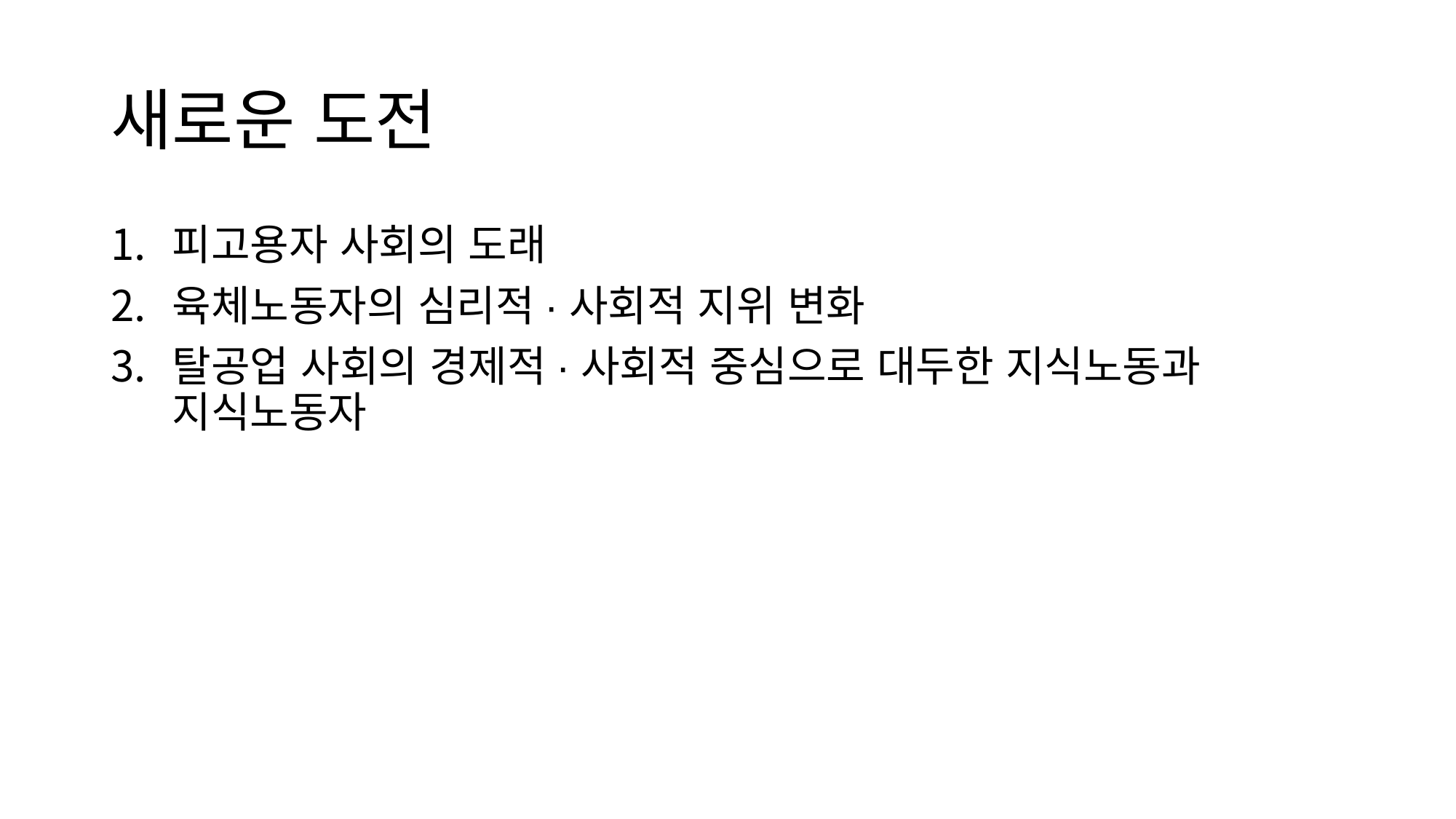

# 새로운 도전
피고용자 사회의 도래
육체노동자의 심리적·사회적 지위 변화
탈공업 사회의 경제적·사회적 중심으로 대두한 지식노동과 지식노동자